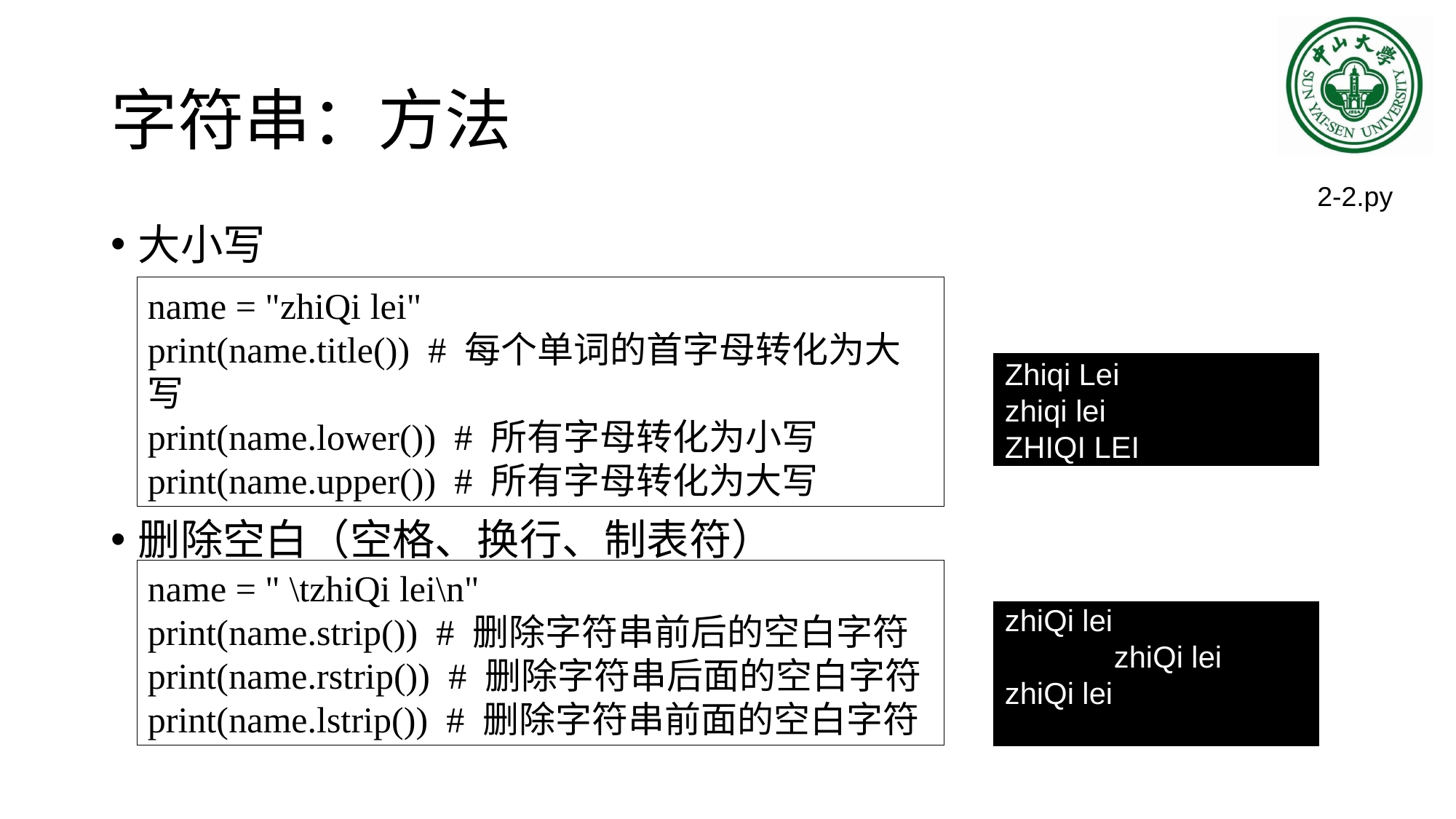

# 字符串：方法
2-2.py
大小写

删除空白（空格、换行、制表符）

name = "zhiQi lei"
print(name.title())  # 每个单词的首字母转化为大写
print(name.lower())  # 所有字母转化为小写
print(name.upper())  # 所有字母转化为大写
Zhiqi Lei
zhiqi lei
ZHIQI LEI
name = " \tzhiQi lei\n"
print(name.strip())  # 删除字符串前后的空白字符
print(name.rstrip())  # 删除字符串后面的空白字符
print(name.lstrip())  # 删除字符串前面的空白字符
zhiQi lei
 	zhiQi lei
zhiQi lei